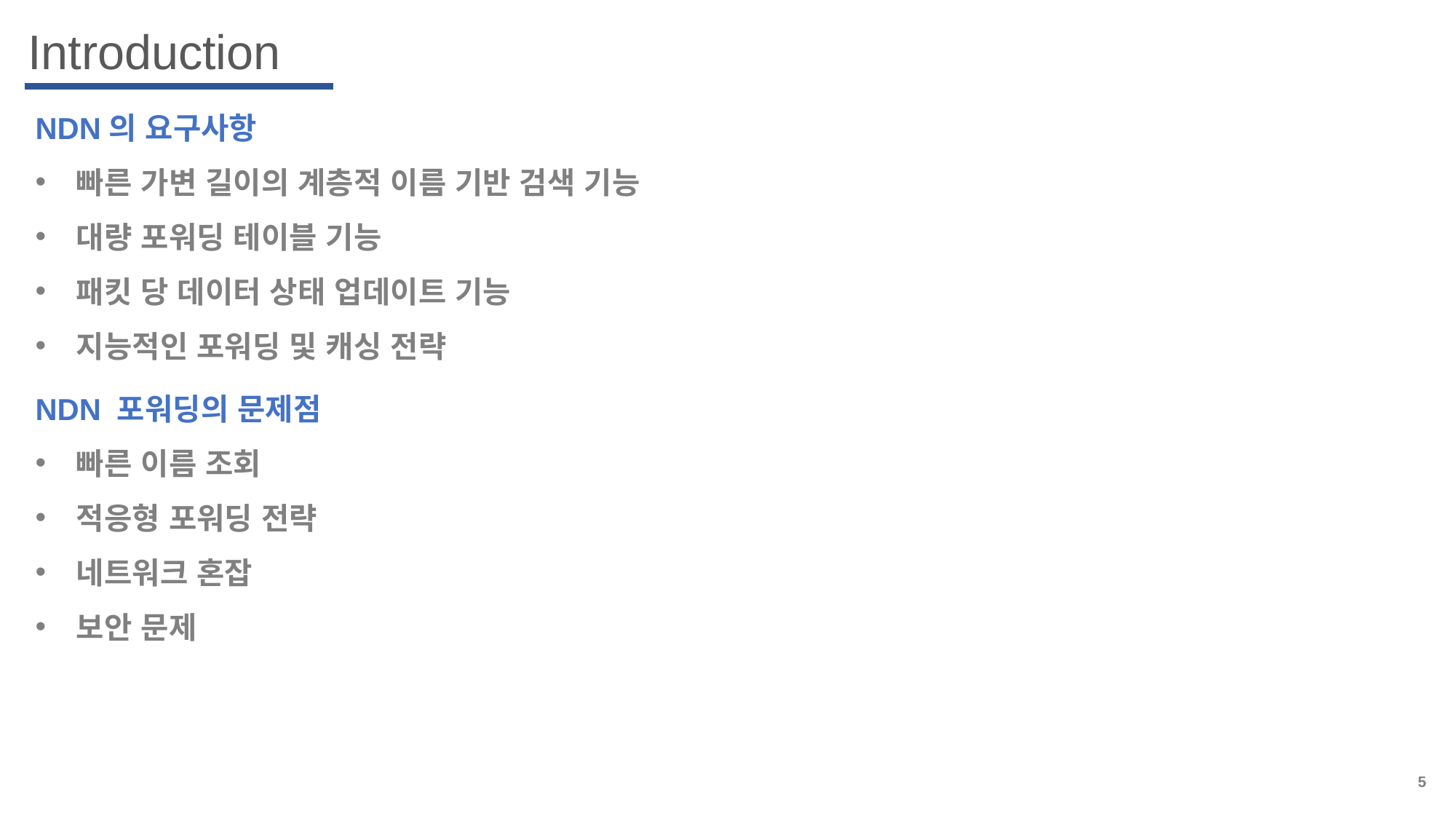

Introduction
NDN의 요구사항
빠른 가변 길이의 계층적 이름 기반 검색 기능
대량 포워딩 테이블 기능
패킷 당 데이터 상태 업데이트 기능
지능적인 포워딩 및 캐싱 전략
NDN 포워딩의 문제점
빠른 이름 조회
적응형 포워딩 전략
네트워크 혼잡
보안 문제
5